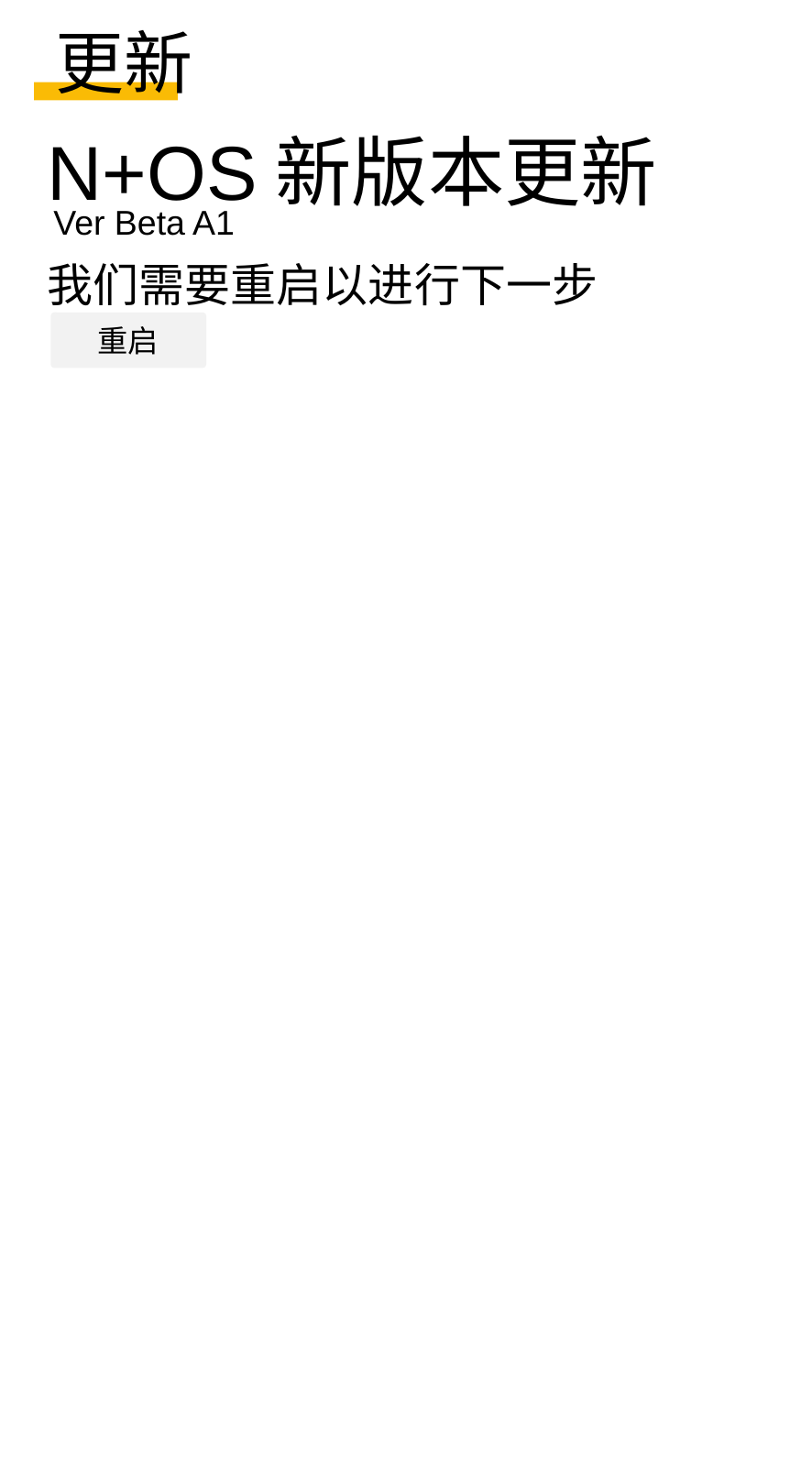

更新
准备完成
准备中

N+OS新版本更新
Ver Beta A1
我们需要重启以进行下一步

!
切勿在更新过程中触碰任何按钮
重启

更新状态
更新已开始